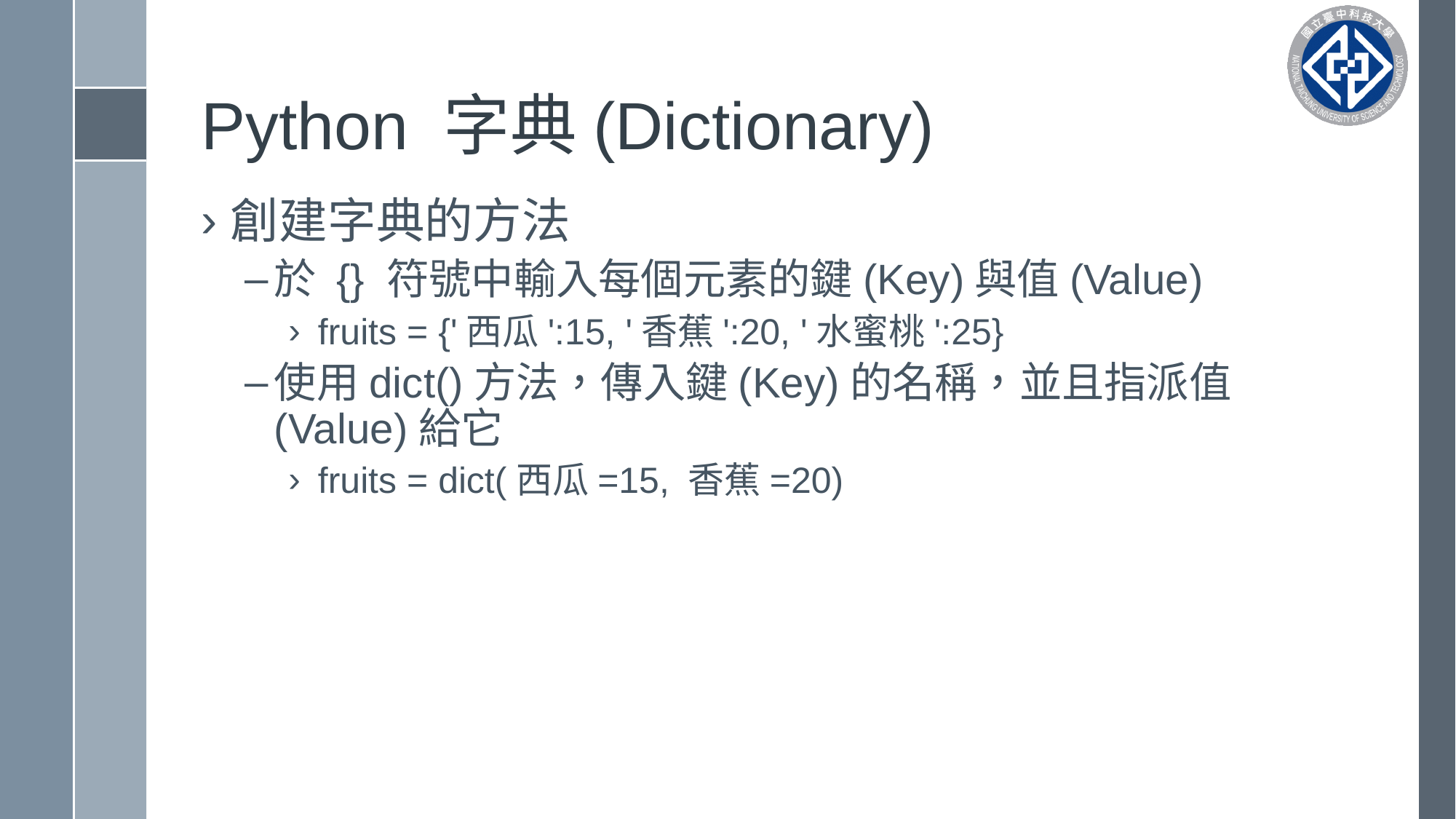

# Python 字典(Dictionary)
創建字典的方法
於 {} 符號中輸入每個元素的鍵(Key)與值(Value)
fruits = {'西瓜':15, '香蕉':20, '水蜜桃':25}
使用dict()方法，傳入鍵(Key)的名稱，並且指派值(Value)給它
fruits = dict(西瓜=15, 香蕉=20)